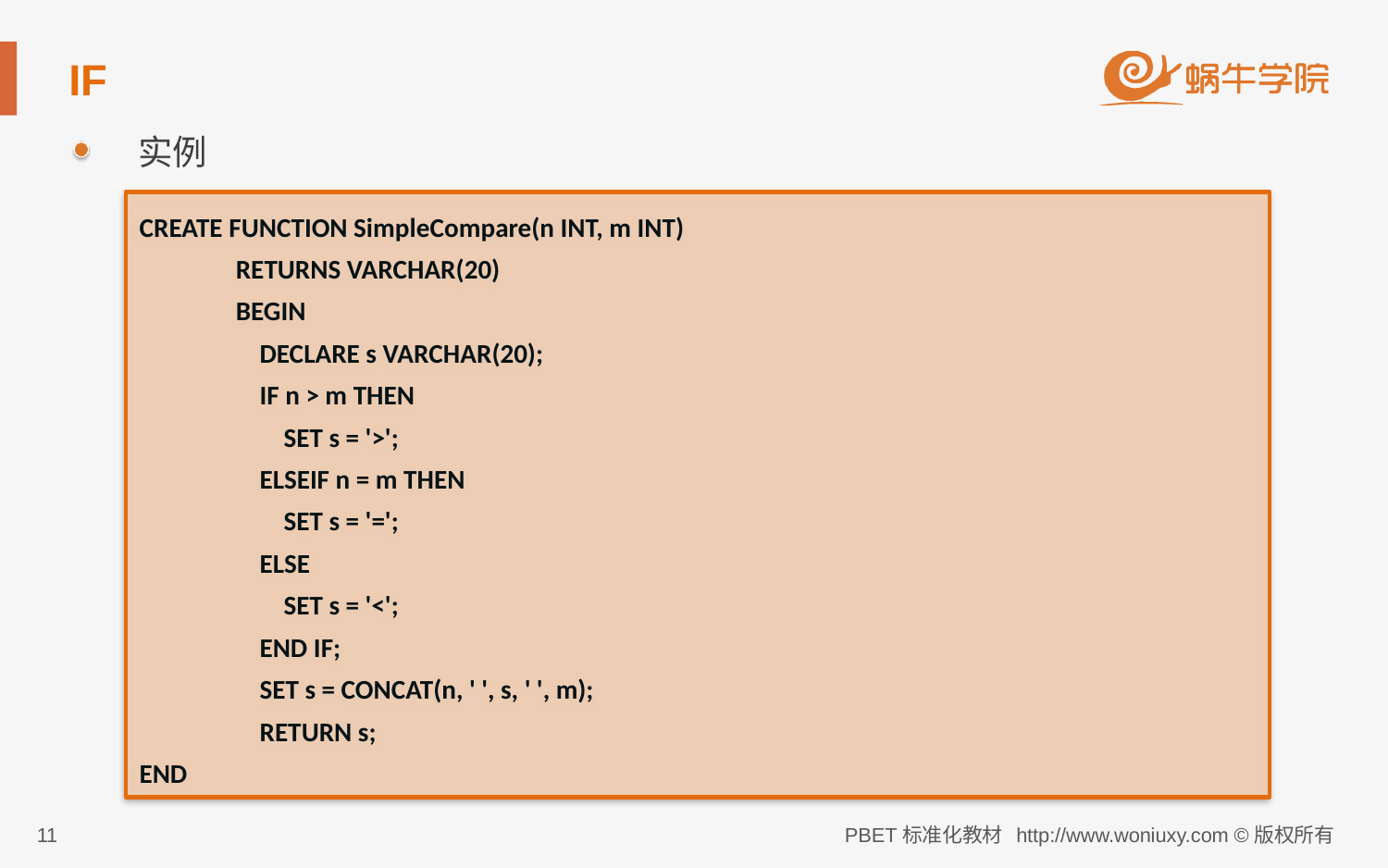

# IF
实例

CREATE FUNCTION SimpleCompare(n INT, m INT)
                RETURNS VARCHAR(20)
                BEGIN
                    DECLARE s VARCHAR(20);
                    IF n > m THEN
                        SET s = '>';
                    ELSEIF n = m THEN
                        SET s = '=';
                    ELSE
                        SET s = '<';
                    END IF;
                    SET s = CONCAT(n, ' ', s, ' ', m);
                    RETURN s;
END